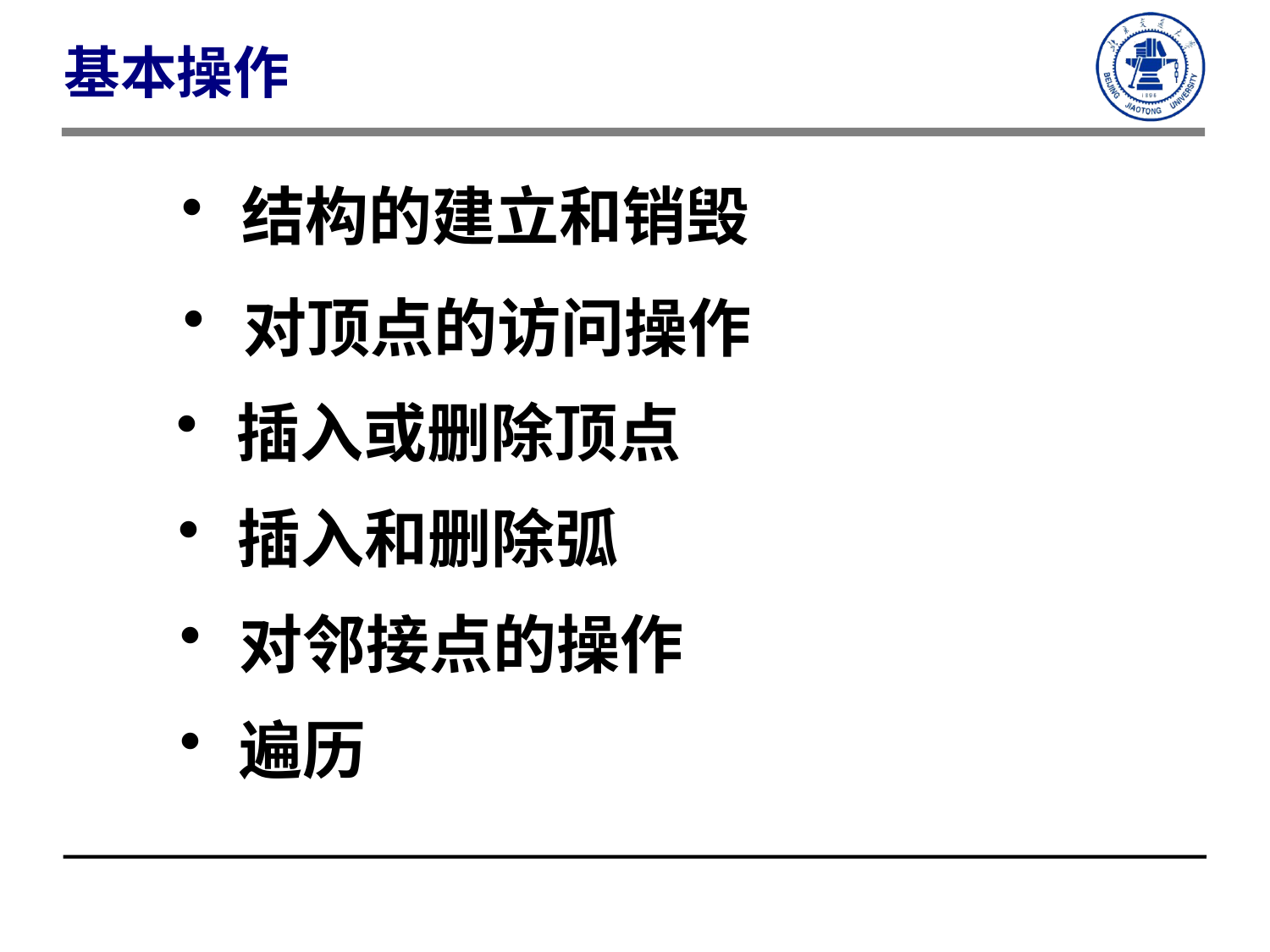

基本操作
 结构的建立和销毁
 对顶点的访问操作
 插入或删除顶点
 插入和删除弧
 对邻接点的操作
 遍历